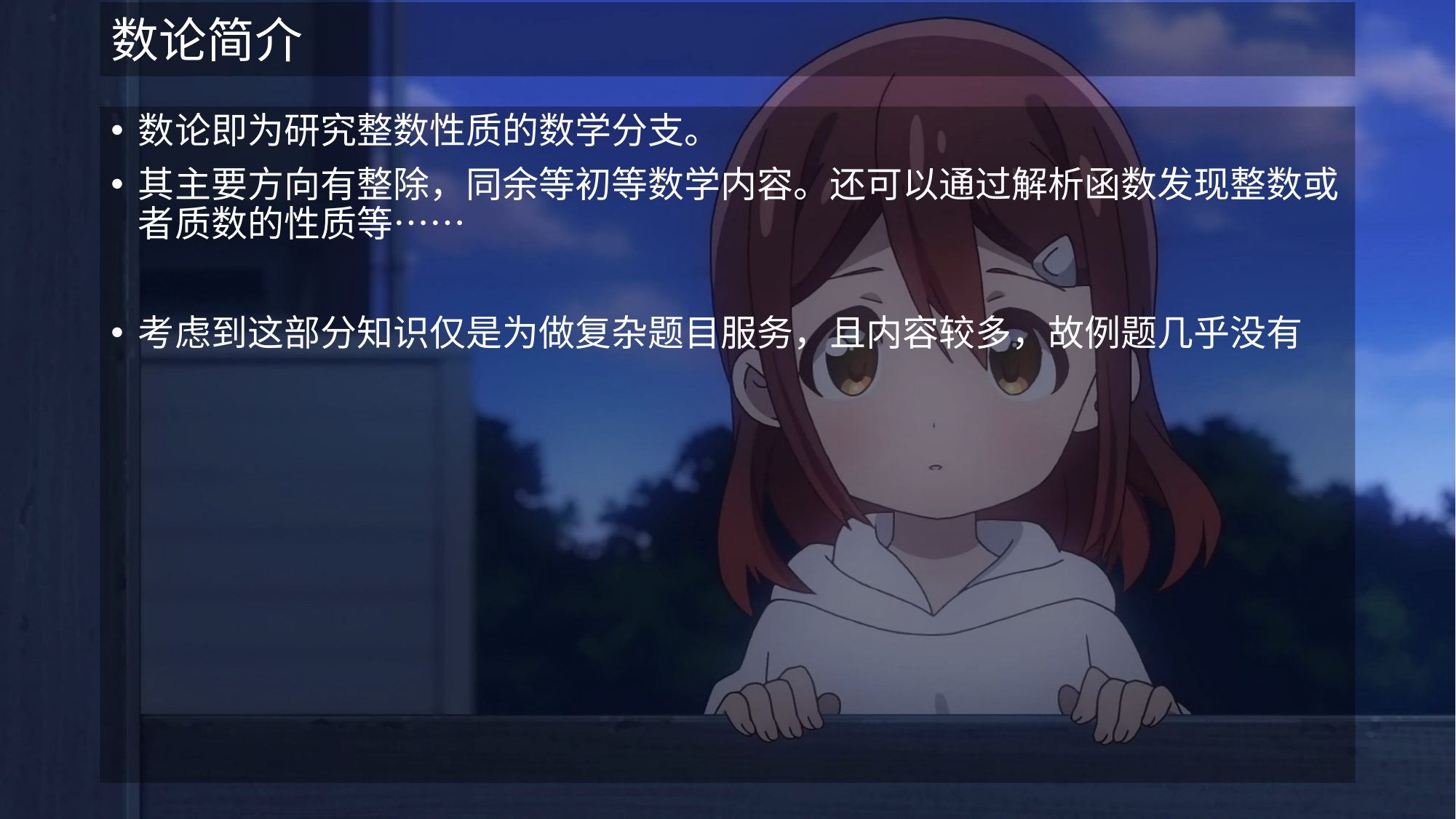

# 数论简介
数论即为研究整数性质的数学分支。
其主要方向有整除，同余等初等数学内容。还可以通过解析函数发现整数或者质数的性质等……

考虑到这部分知识仅是为做复杂题目服务，且内容较多，故例题几乎没有